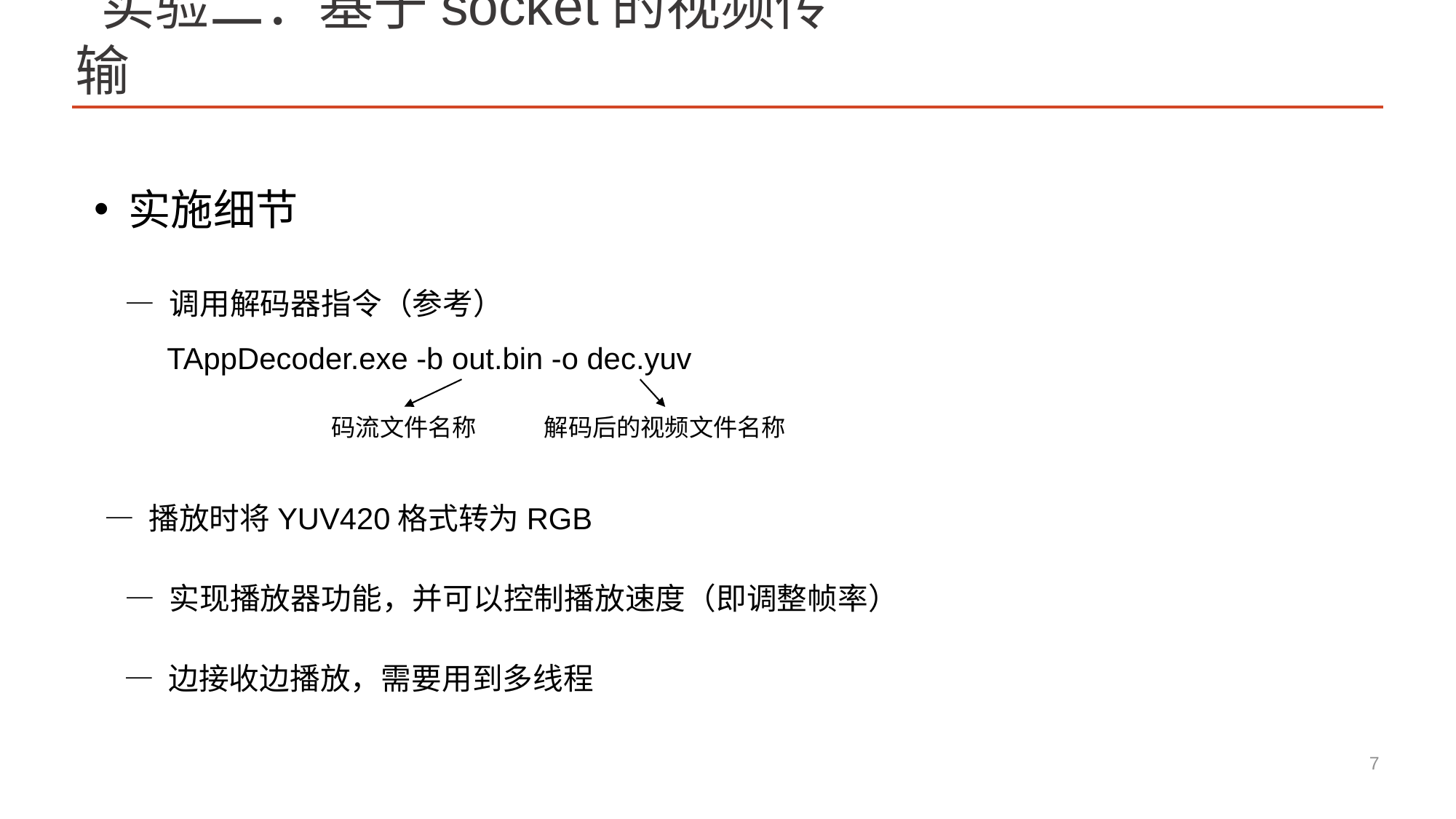

# 实验二：基于socket的视频传输
实施细节
— 调用解码器指令（参考）
     TAppDecoder.exe -b out.bin -o dec.yuv
码流文件名称
解码后的视频文件名称
— 播放时将YUV420格式转为RGB
— 实现播放器功能，并可以控制播放速度（即调整帧率）
— 边接收边播放，需要用到多线程
7